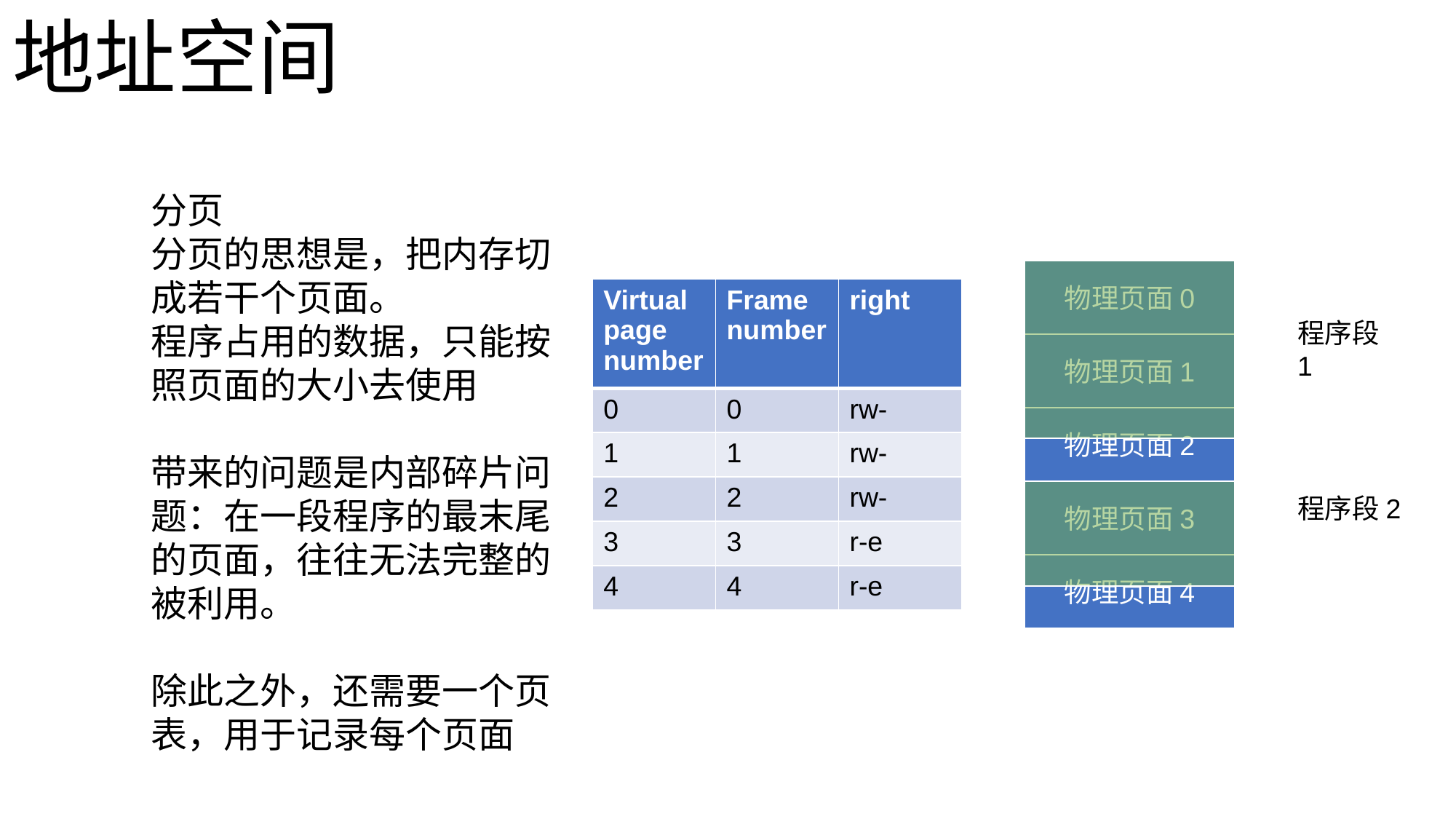

地址空间
分页
分页的思想是，把内存切成若干个页面。
程序占用的数据，只能按照页面的大小去使用

带来的问题是内部碎片问题：在一段程序的最末尾的页面，往往无法完整的被利用。

除此之外，还需要一个页表，用于记录每个页面
物理页面0

| Virtual page number | Frame number | right |
| --- | --- | --- |
| 0 | 0 | rw- |
| 1 | 1 | rw- |
| 2 | 2 | rw- |
| 3 | 3 | r-e |
| 4 | 4 | r-e |
程序段1
物理页面1
物理页面2
物理页面3

程序段2
物理页面4